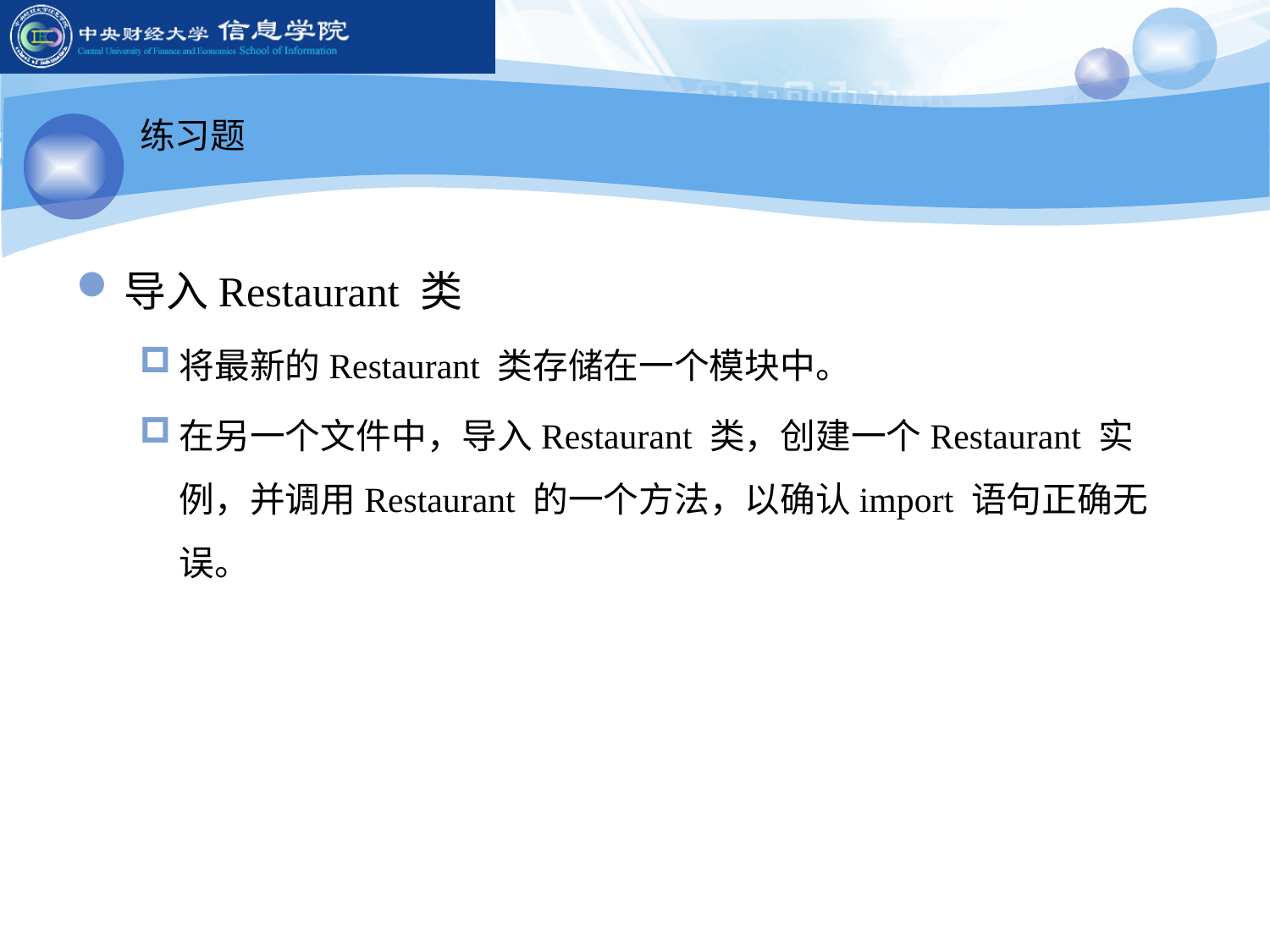

练习题
导入Restaurant 类
将最新的Restaurant 类存储在一个模块中。
在另一个文件中，导入Restaurant 类，创建一个Restaurant 实例，并调用Restaurant 的一个方法，以确认import 语句正确无误。